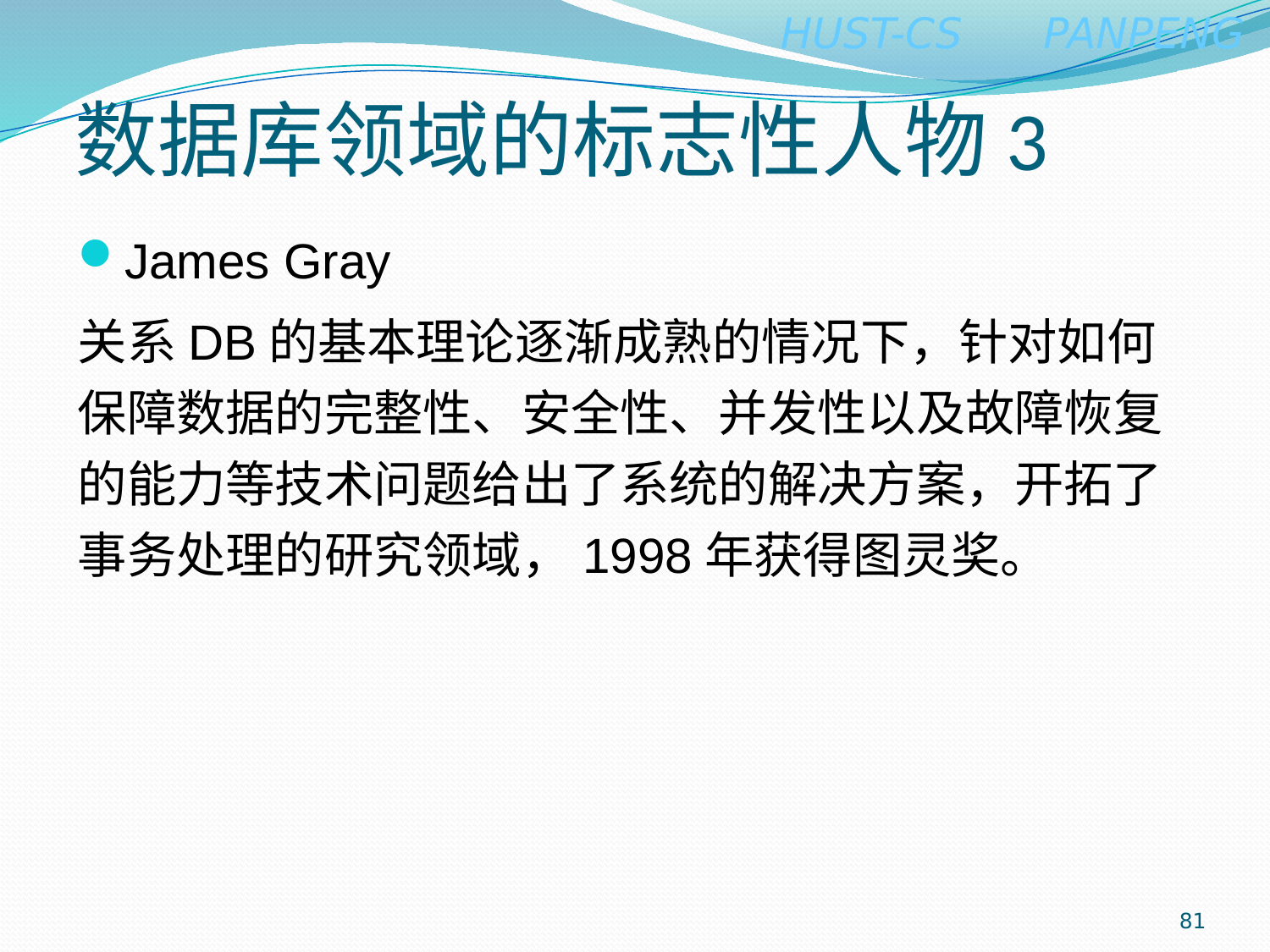

# 数据库领域的标志性人物3
James Gray
关系DB的基本理论逐渐成熟的情况下，针对如何保障数据的完整性、安全性、并发性以及故障恢复的能力等技术问题给出了系统的解决方案，开拓了事务处理的研究领域，1998年获得图灵奖。
81